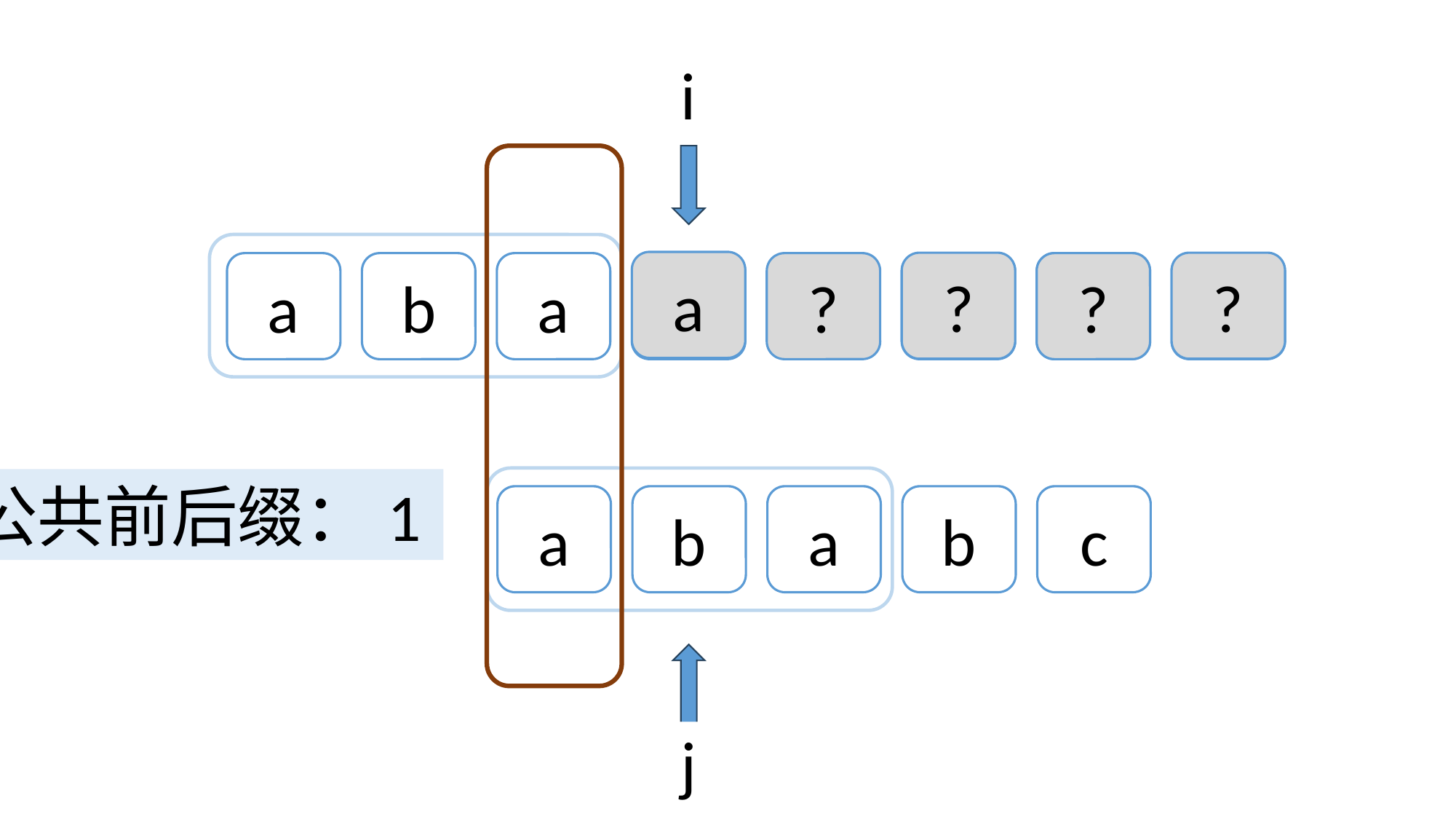

i

a
?
?
a
b
a
a
?
a
?
b
c

最长公共前后缀：1
a
b
a
b
c

j